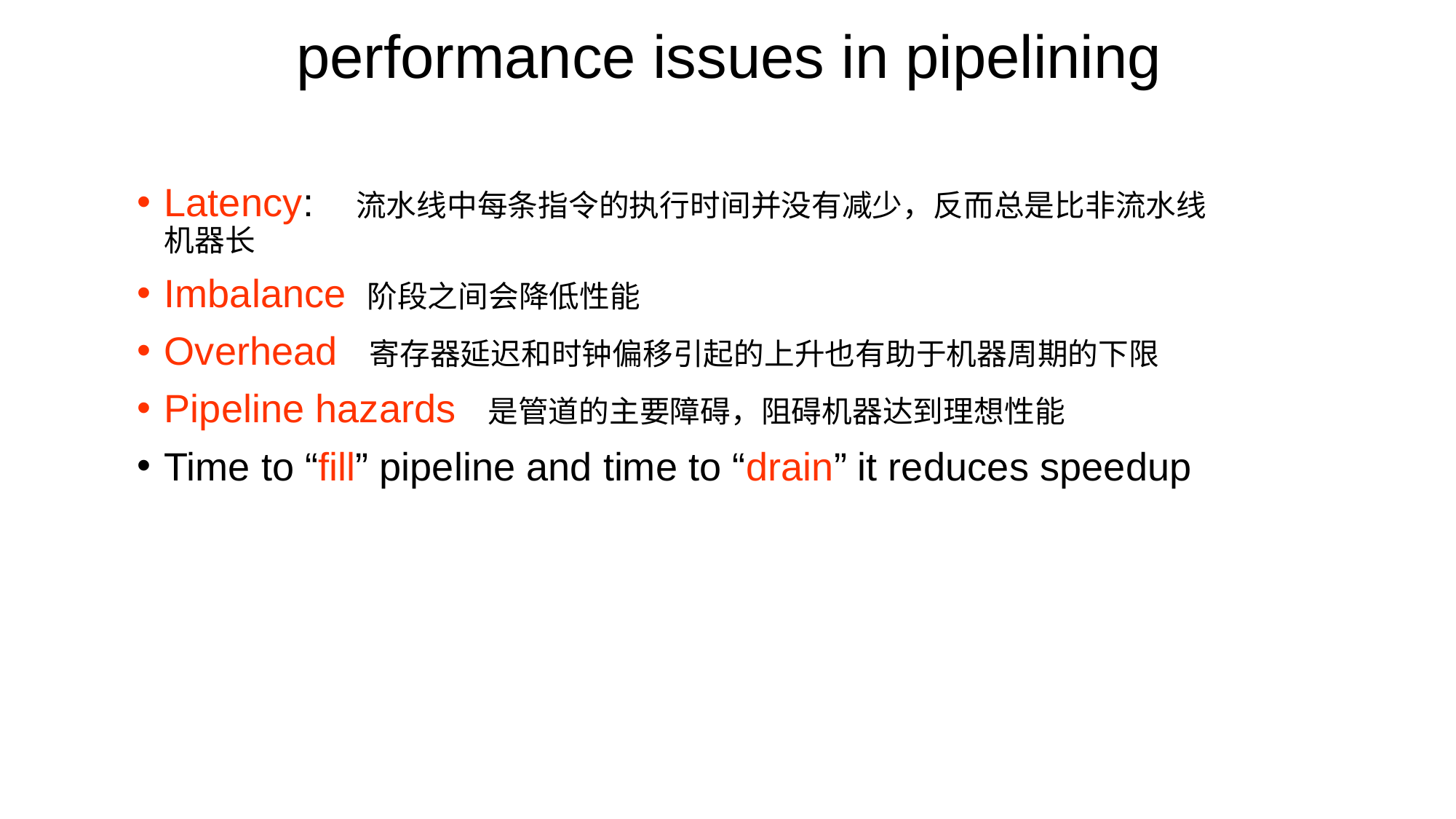

# performance issues in pipelining
Latency:   流水线中每条指令的执行时间并没有减少，反而总是比非流水线机器长
Imbalance 阶段之间会降低性能
Overhead  寄存器延迟和时钟偏移引起的上升也有助于机器周期的下限
Pipeline hazards  是管道的主要障碍，阻碍机器达到理想性能
Time to “fill” pipeline and time to “drain” it reduces speedup